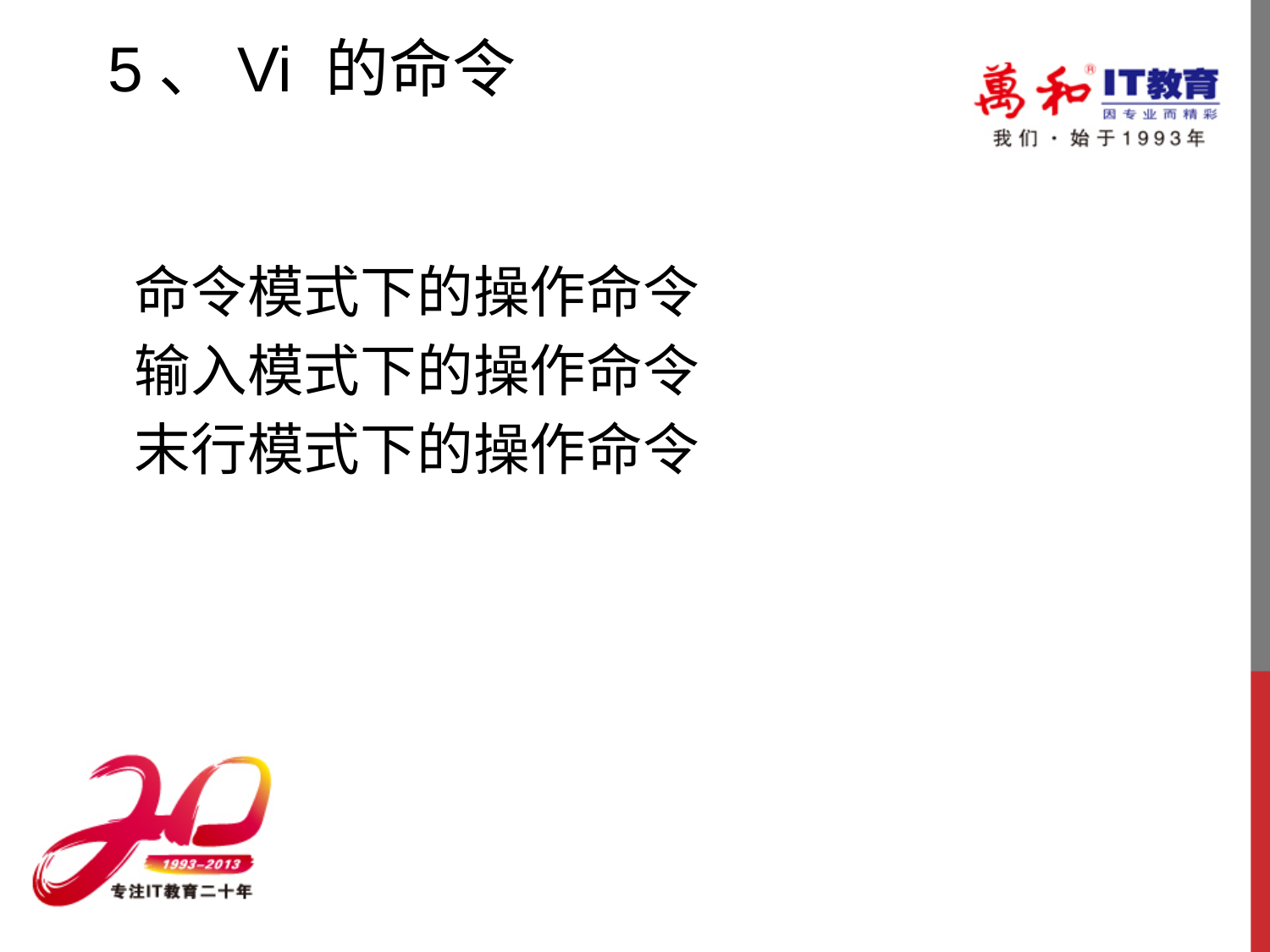

# 5、Vi 的命令
命令模式下的操作命令
输入模式下的操作命令
末行模式下的操作命令